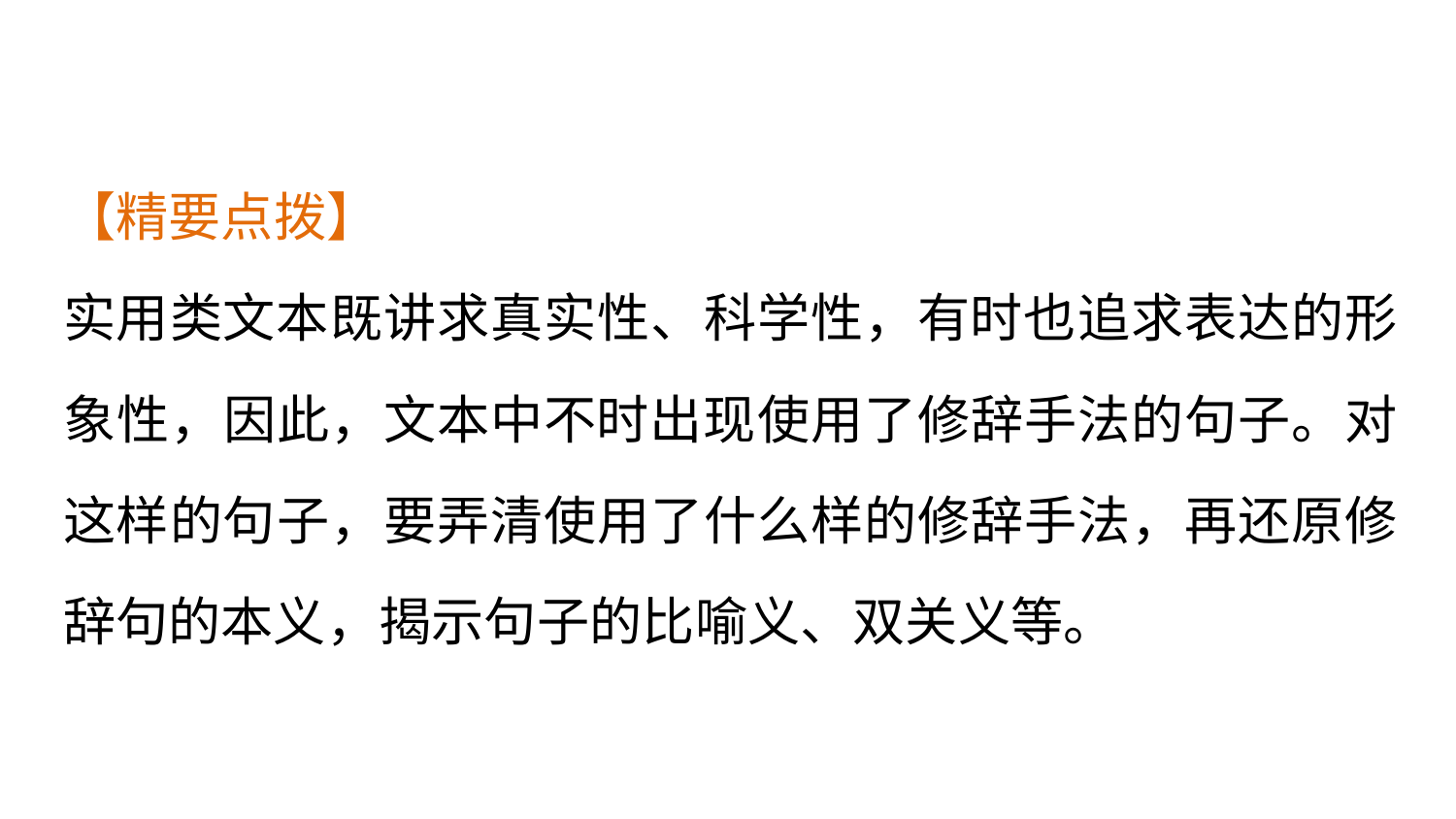

【精要点拨】
实用类文本既讲求真实性、科学性，有时也追求表达的形象性，因此，文本中不时出现使用了修辞手法的句子。对这样的句子，要弄清使用了什么样的修辞手法，再还原修辞句的本义，揭示句子的比喻义、双关义等。